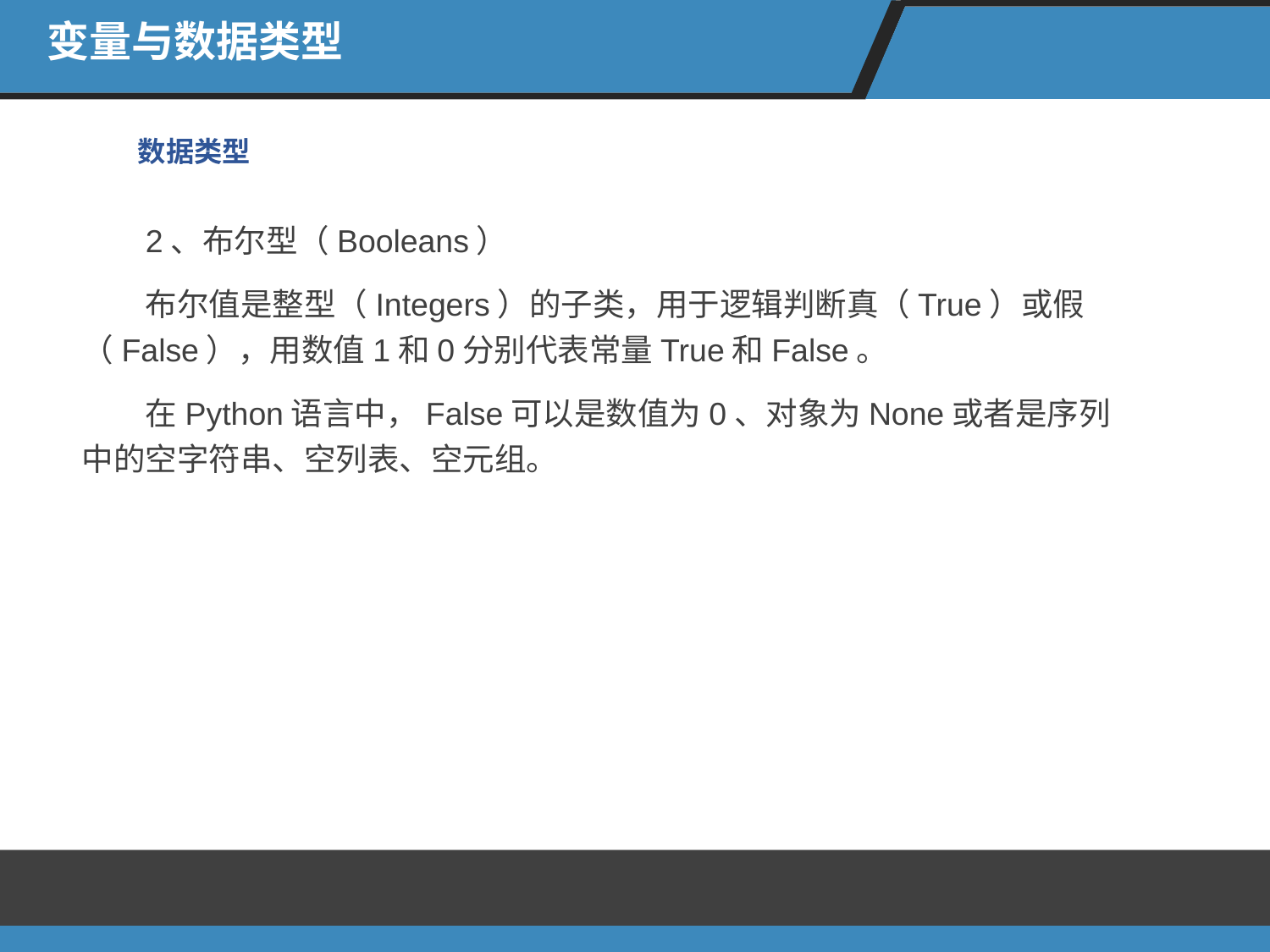

变量与数据类型
数据类型
2、布尔型（Booleans）
布尔值是整型（Integers）的子类，用于逻辑判断真（True）或假（False），用数值1和0分别代表常量True和False。
在Python语言中，False可以是数值为0、对象为None或者是序列中的空字符串、空列表、空元组。